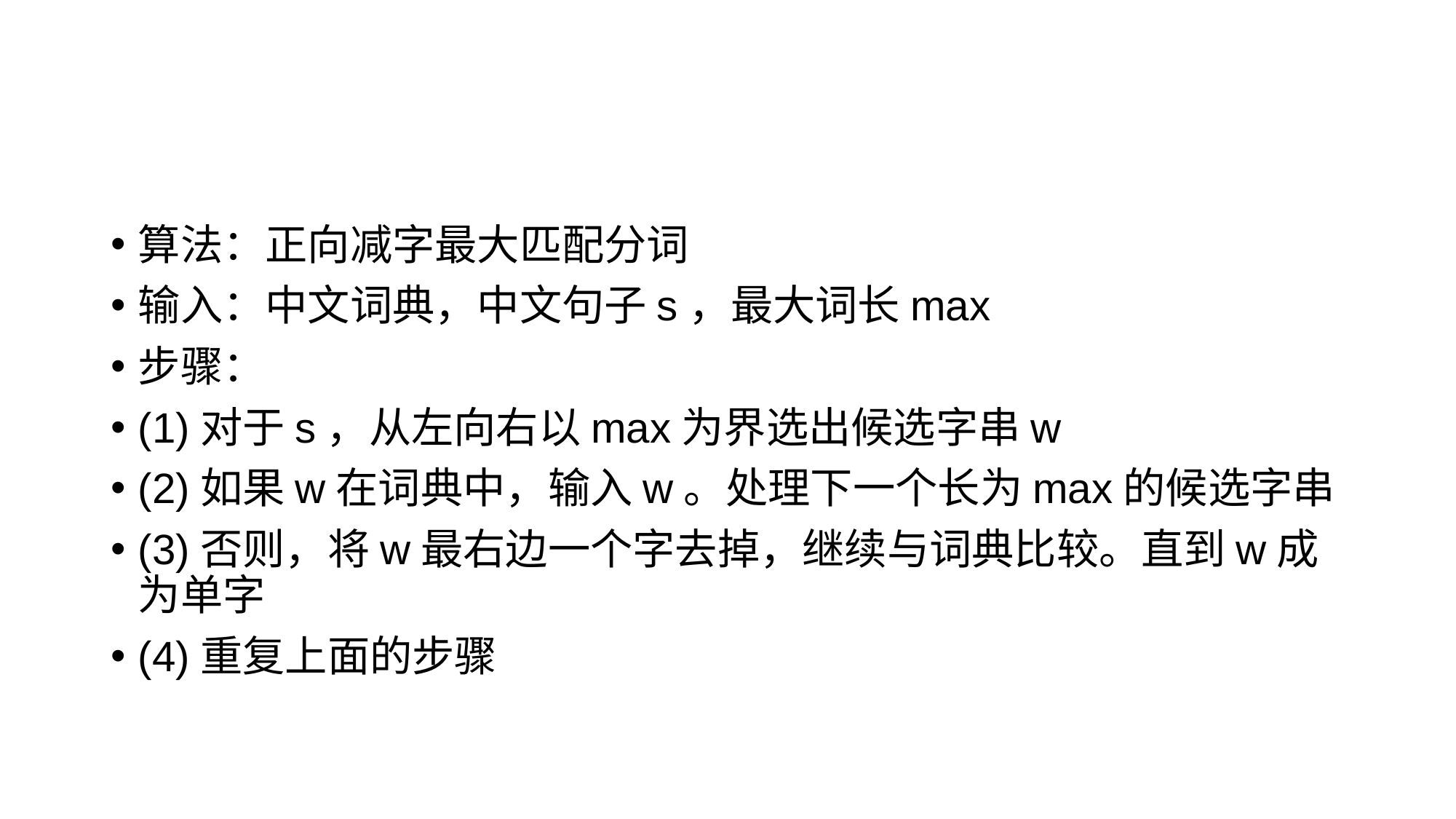

#
算法：正向减字最大匹配分词
输入：中文词典，中文句子s，最大词长max
步骤：
(1)对于s，从左向右以max为界选出候选字串w
(2)如果w在词典中，输入w。处理下一个长为max的候选字串
(3)否则，将w最右边一个字去掉，继续与词典比较。直到w成为单字
(4)重复上面的步骤